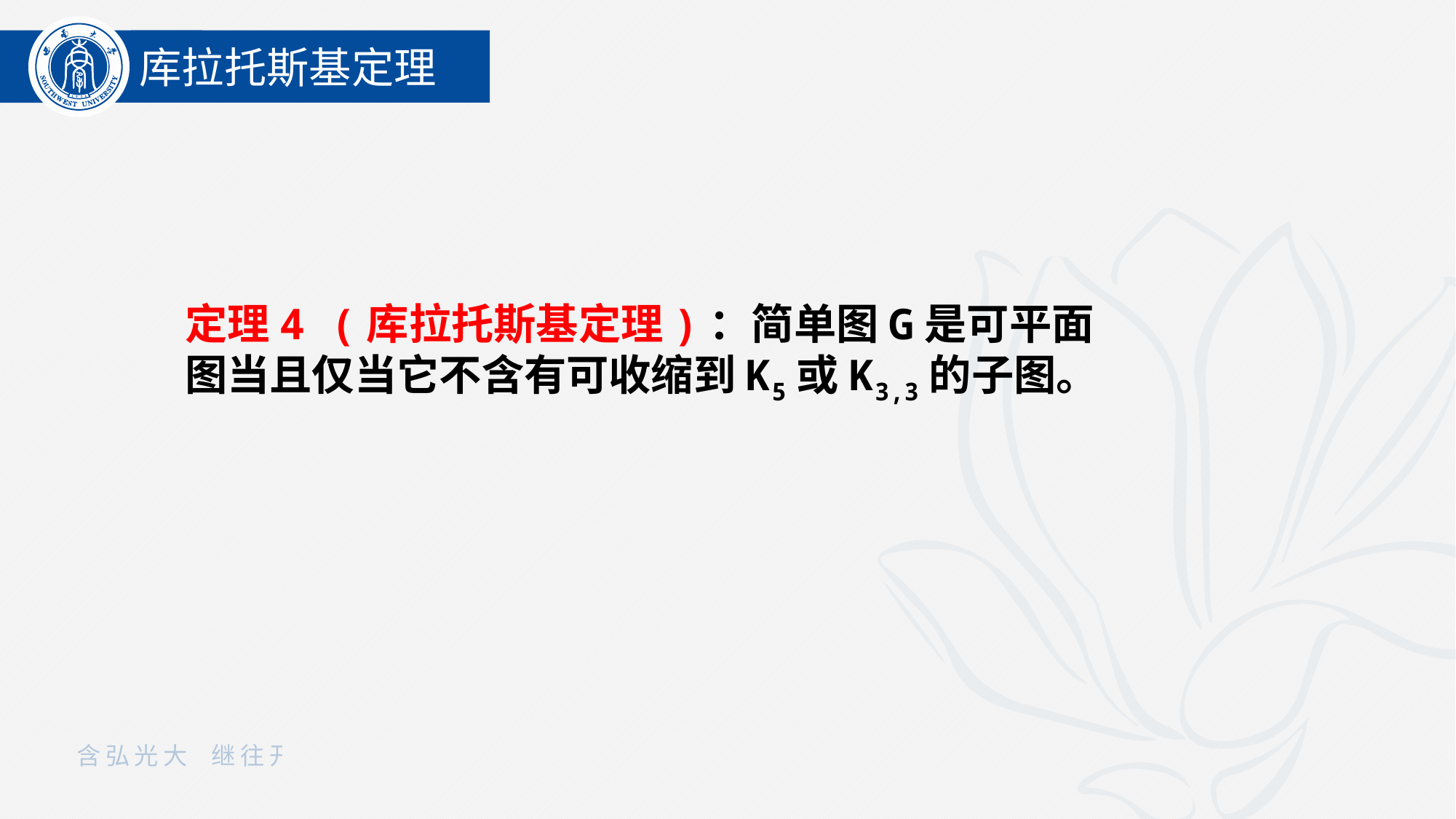

库拉托斯基定理
定理4 (库拉托斯基定理)：简单图G是可平面图当且仅当它不含有可收缩到K5或K3,3的子图。